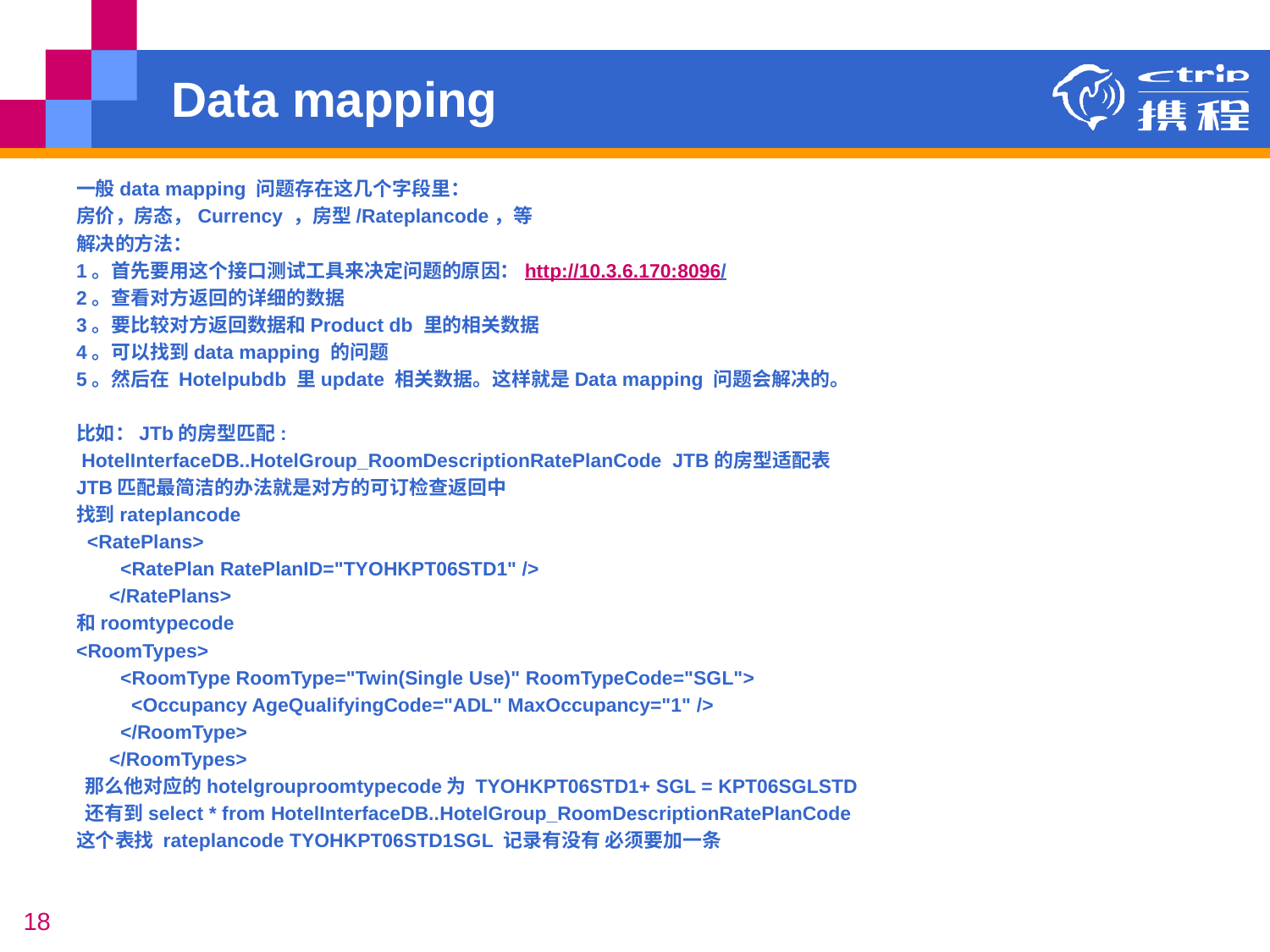

# Data mapping
一般data mapping 问题存在这几个字段里：
房价，房态，Currency ，房型/Rateplancode，等
解决的方法：
1。首先要用这个接口测试工具来决定问题的原因：http://10.3.6.170:8096/
2。查看对方返回的详细的数据
3。要比较对方返回数据和Product db 里的相关数据
4。可以找到data mapping 的问题
5。然后在 Hotelpubdb 里update 相关数据。这样就是Data mapping 问题会解决的。

比如：JTb的房型匹配:
 HotelInterfaceDB..HotelGroup_RoomDescriptionRatePlanCode  JTB的房型适配表
JTB匹配最简洁的办法就是对方的可订检查返回中
找到rateplancode
  <RatePlans>
        <RatePlan RatePlanID="TYOHKPT06STD1" />
      </RatePlans>
和roomtypecode
<RoomTypes>
        <RoomType RoomType="Twin(Single Use)" RoomTypeCode="SGL">
          <Occupancy AgeQualifyingCode="ADL" MaxOccupancy="1" />
        </RoomType>
      </RoomTypes>
 那么他对应的hotelgrouproomtypecode为 TYOHKPT06STD1+ SGL = KPT06SGLSTD
 还有到select * from HotelInterfaceDB..HotelGroup_RoomDescriptionRatePlanCode
这个表找 rateplancode TYOHKPT06STD1SGL 记录有没有 必须要加一条

18